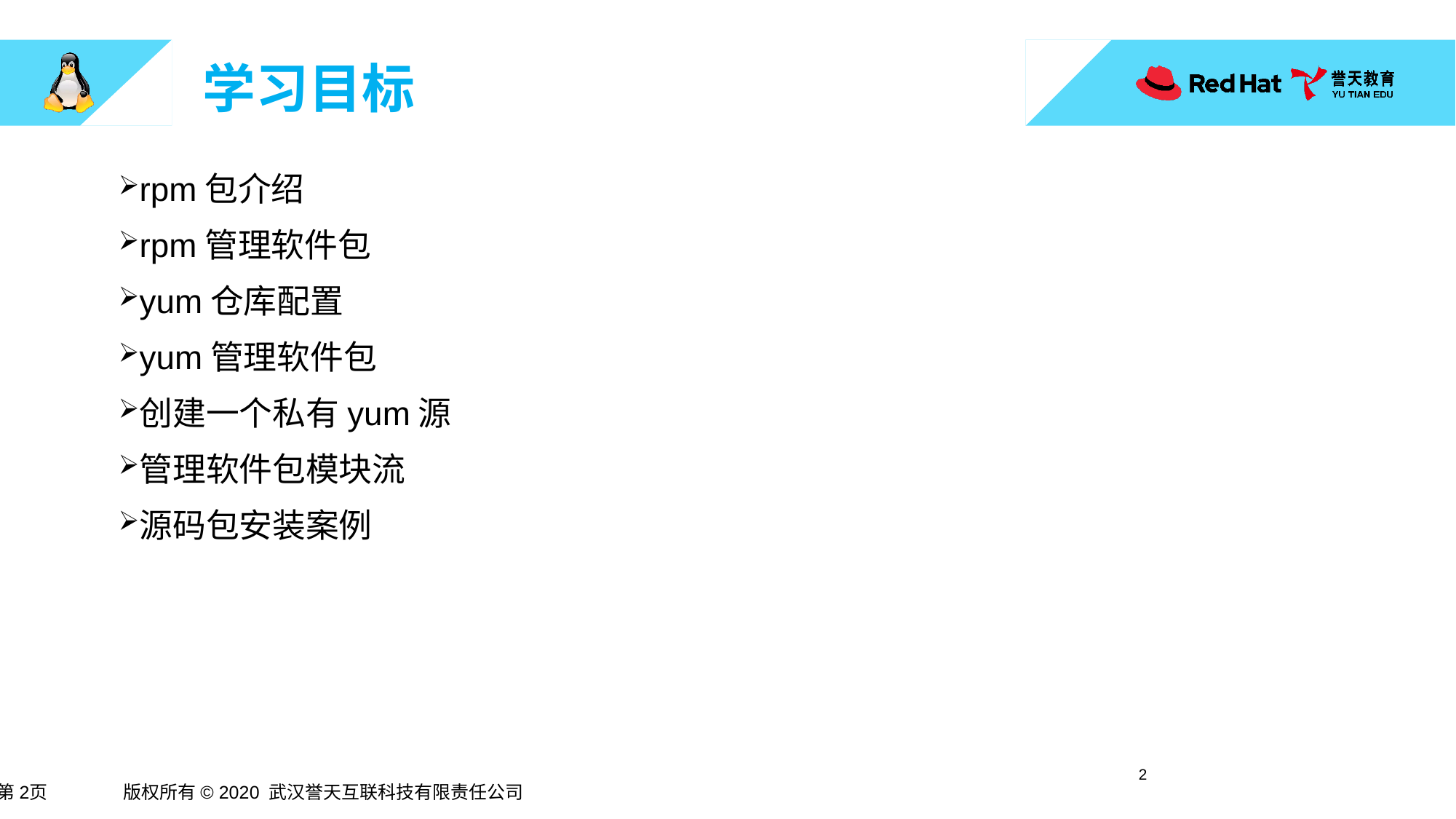

rpm包介绍
rpm管理软件包
yum仓库配置
yum管理软件包
创建一个私有yum源
管理软件包模块流
源码包安装案例

2